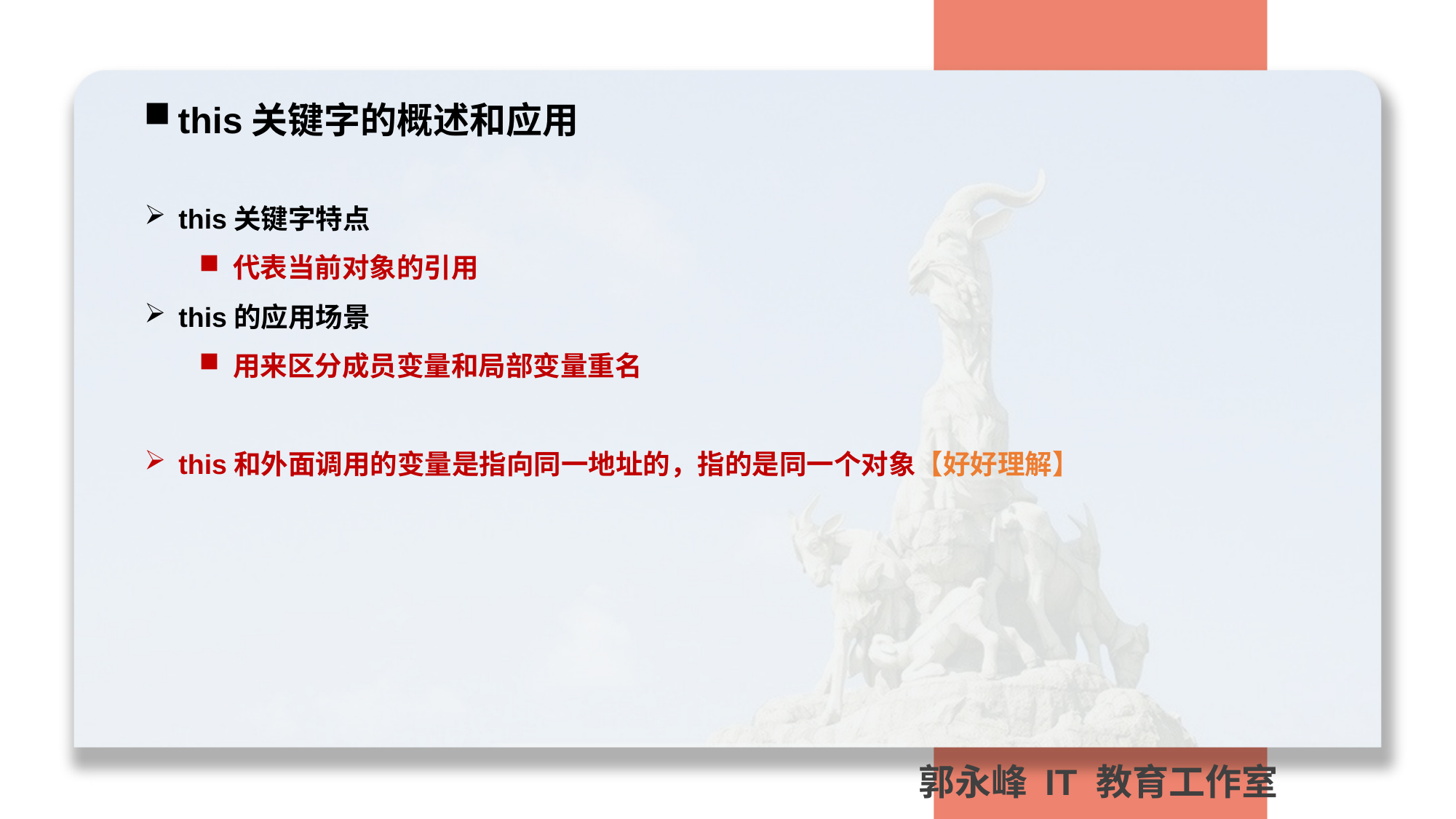

this关键字的概述和应用
this关键字特点
代表当前对象的引用
this的应用场景
用来区分成员变量和局部变量重名

this和外面调用的变量是指向同一地址的，指的是同一个对象【好好理解】